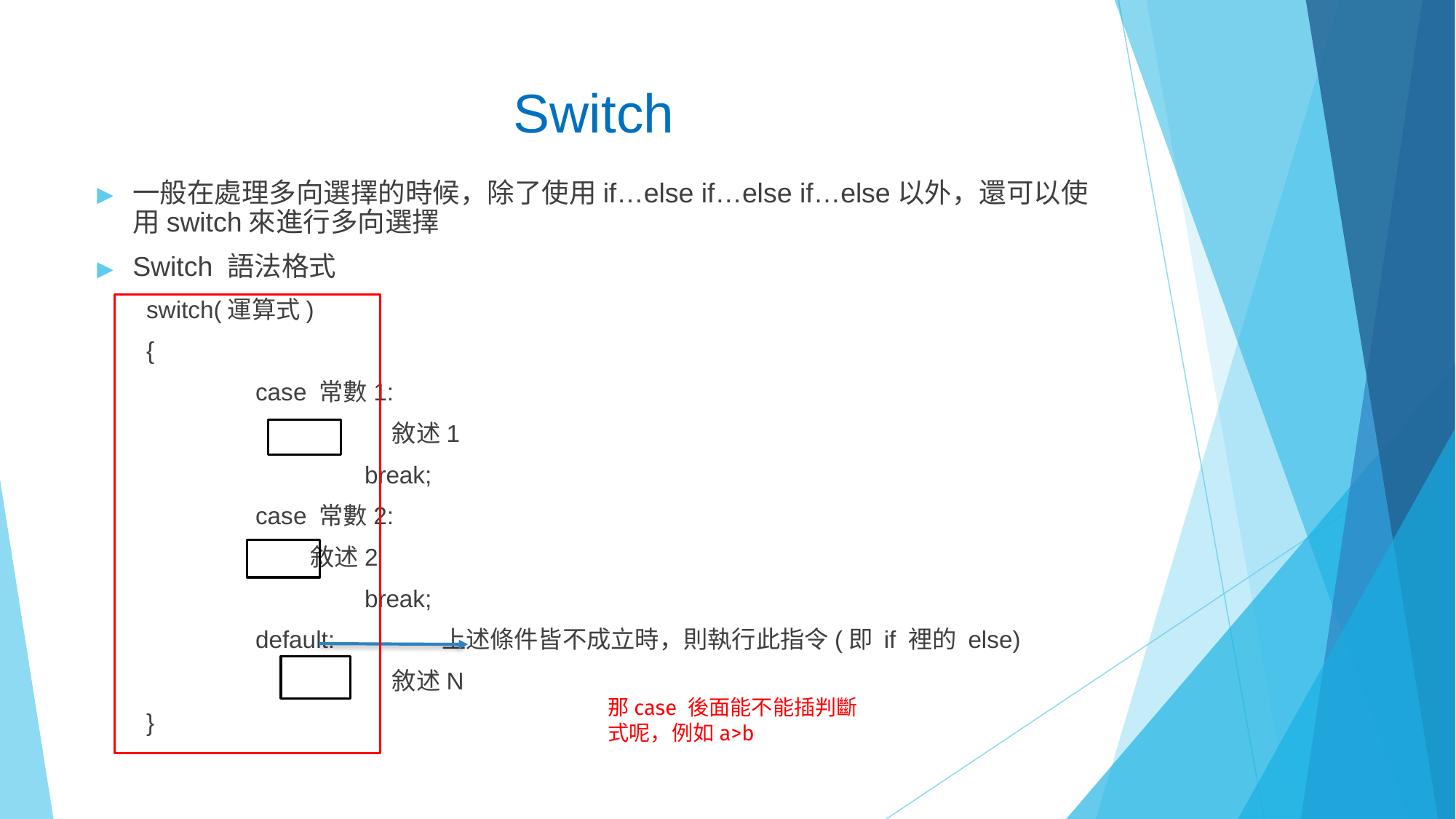

# Switch
一般在處理多向選擇的時候，除了使用if…else if…else if…else以外，還可以使用switch來進行多向選擇
Switch 語法格式
switch(運算式)
{
	case 常數1:
		    敘述1
		break;
	case 常數2:
	         敘述2
		break;
	default:               上述條件皆不成立時，則執行此指令(即 if 裡的 else)
		    敘述N
}

那case 後面能不能插判斷式呢，例如a>b